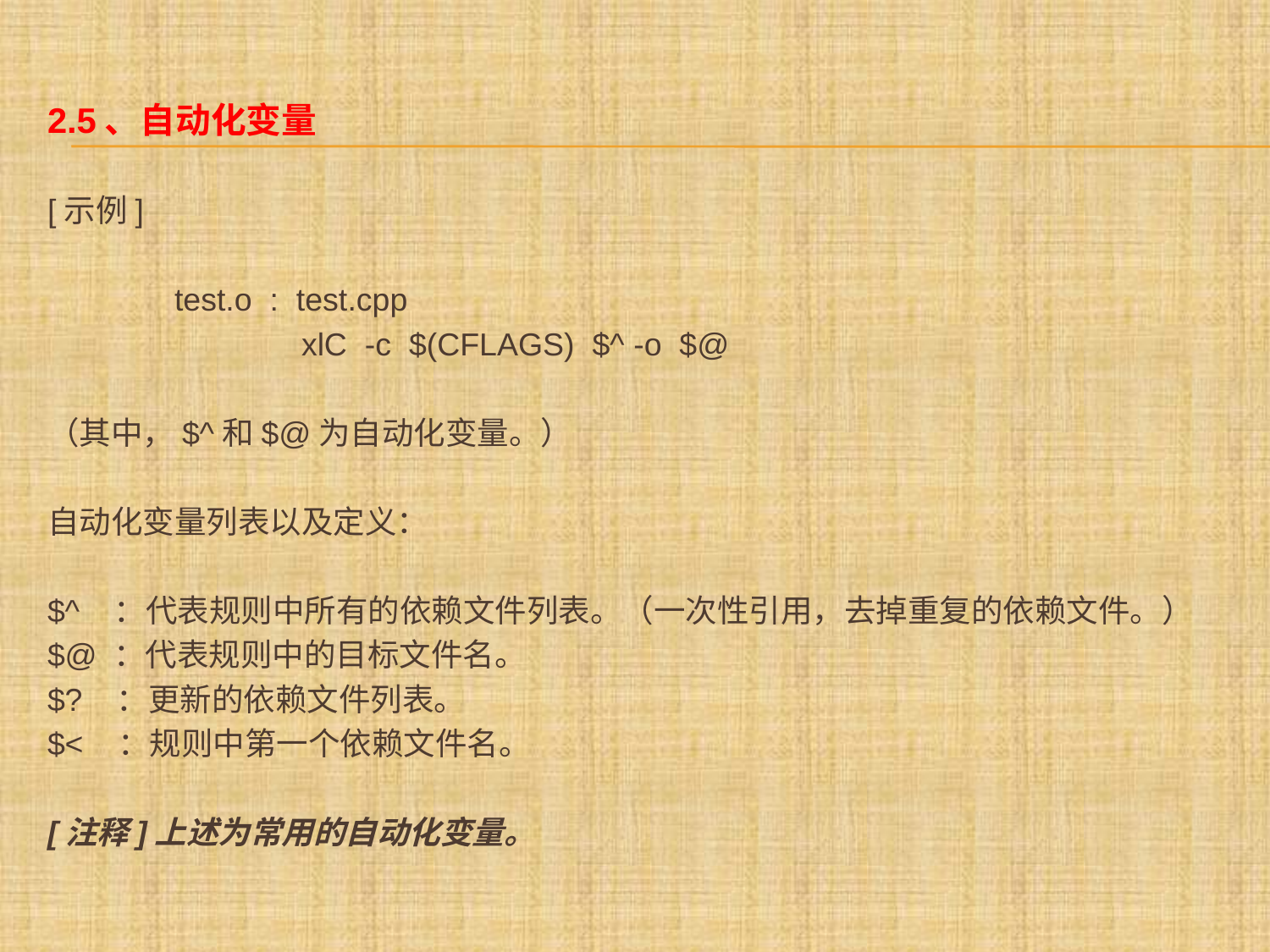

2.5、自动化变量

[示例]

	test.o  :  test.cpp
		xlC  -c  $(CFLAGS)  $^ -o  $@

（其中，$^和$@为自动化变量。）

自动化变量列表以及定义：

$^   ：代表规则中所有的依赖文件列表。（一次性引用，去掉重复的依赖文件。）
$@ ：代表规则中的目标文件名。
$?   ：更新的依赖文件列表。
$<   ：规则中第一个依赖文件名。

[注释]上述为常用的自动化变量。